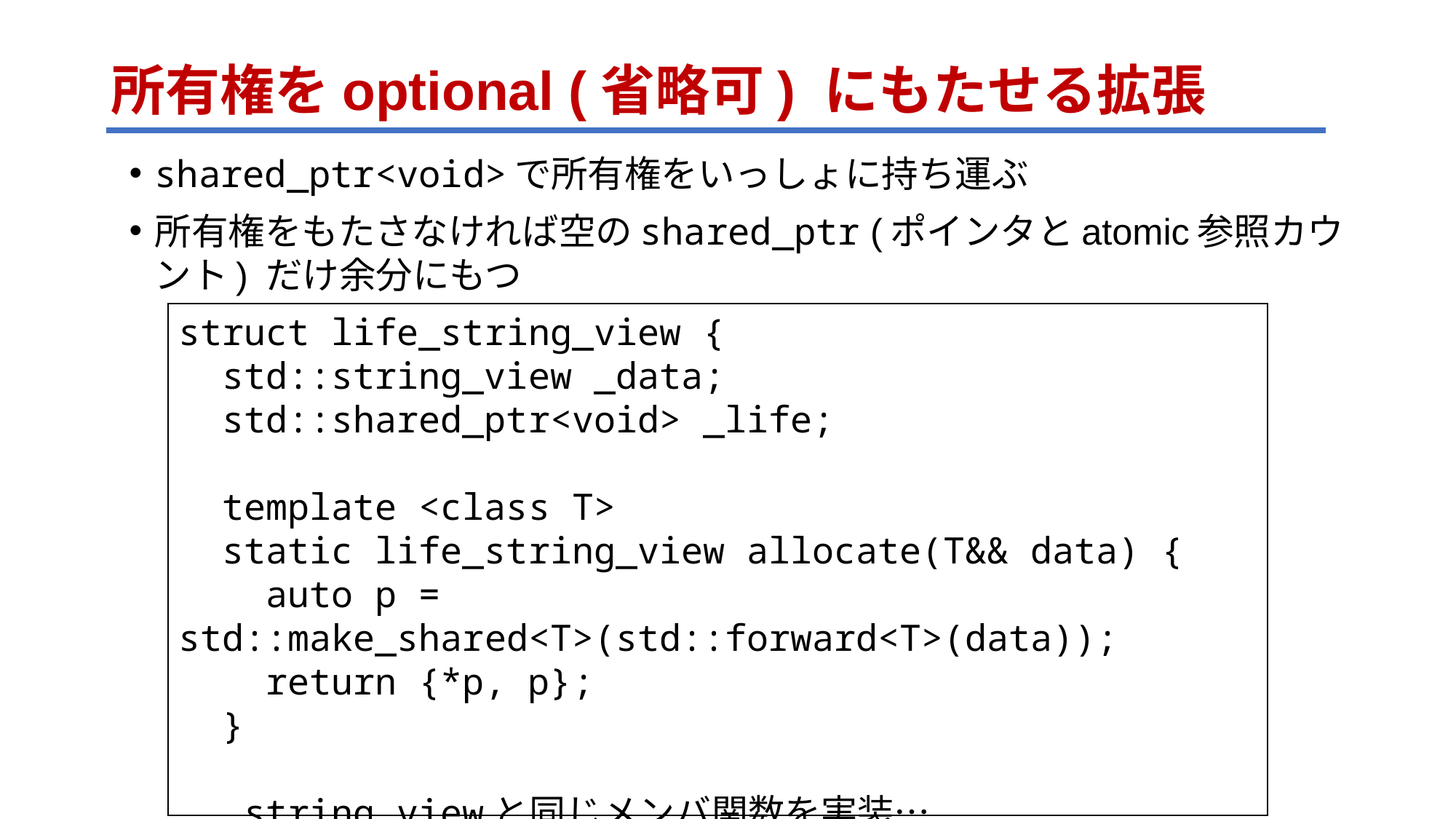

# 所有権をoptional (省略可) にもたせる拡張
shared_ptr<void>で所有権をいっしょに持ち運ぶ
所有権をもたさなければ空のshared_ptr (ポインタとatomic参照カウント) だけ余分にもつ
struct life_string_view {
  std::string_view _data;
  std::shared_ptr<void> _life;

  template <class T>
  static life_string_view allocate(T&& data) {
    auto p = std::make_shared<T>(std::forward<T>(data));
    return {*p, p};
  }

  …string_viewと同じメンバ関数を実装…